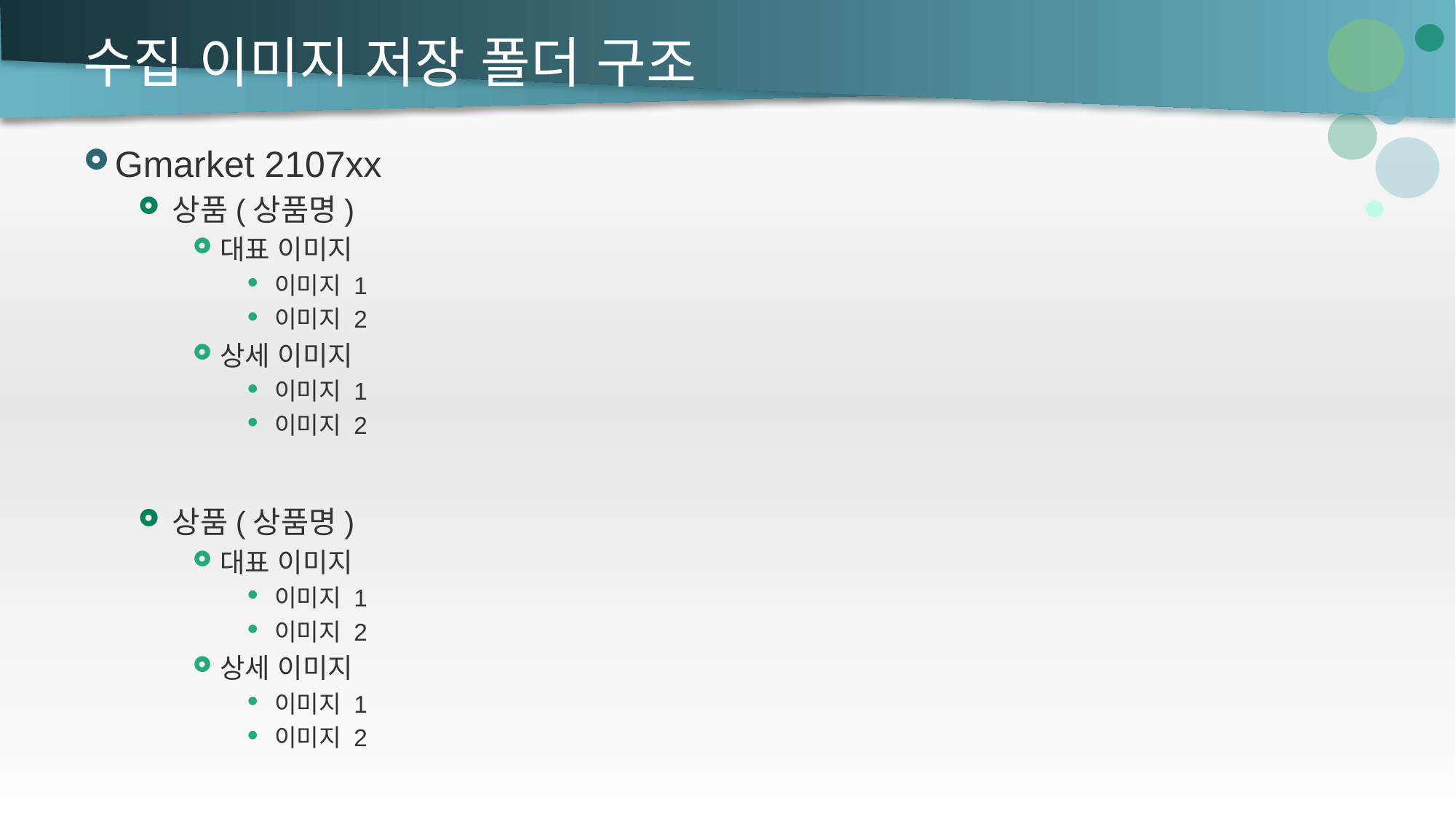

# 수집 이미지 저장 폴더 구조
Gmarket 2107xx
상품(상품명)
대표 이미지
이미지 1
이미지 2
상세 이미지
이미지 1
이미지 2

상품(상품명)
대표 이미지
이미지 1
이미지 2
상세 이미지
이미지 1
이미지 2